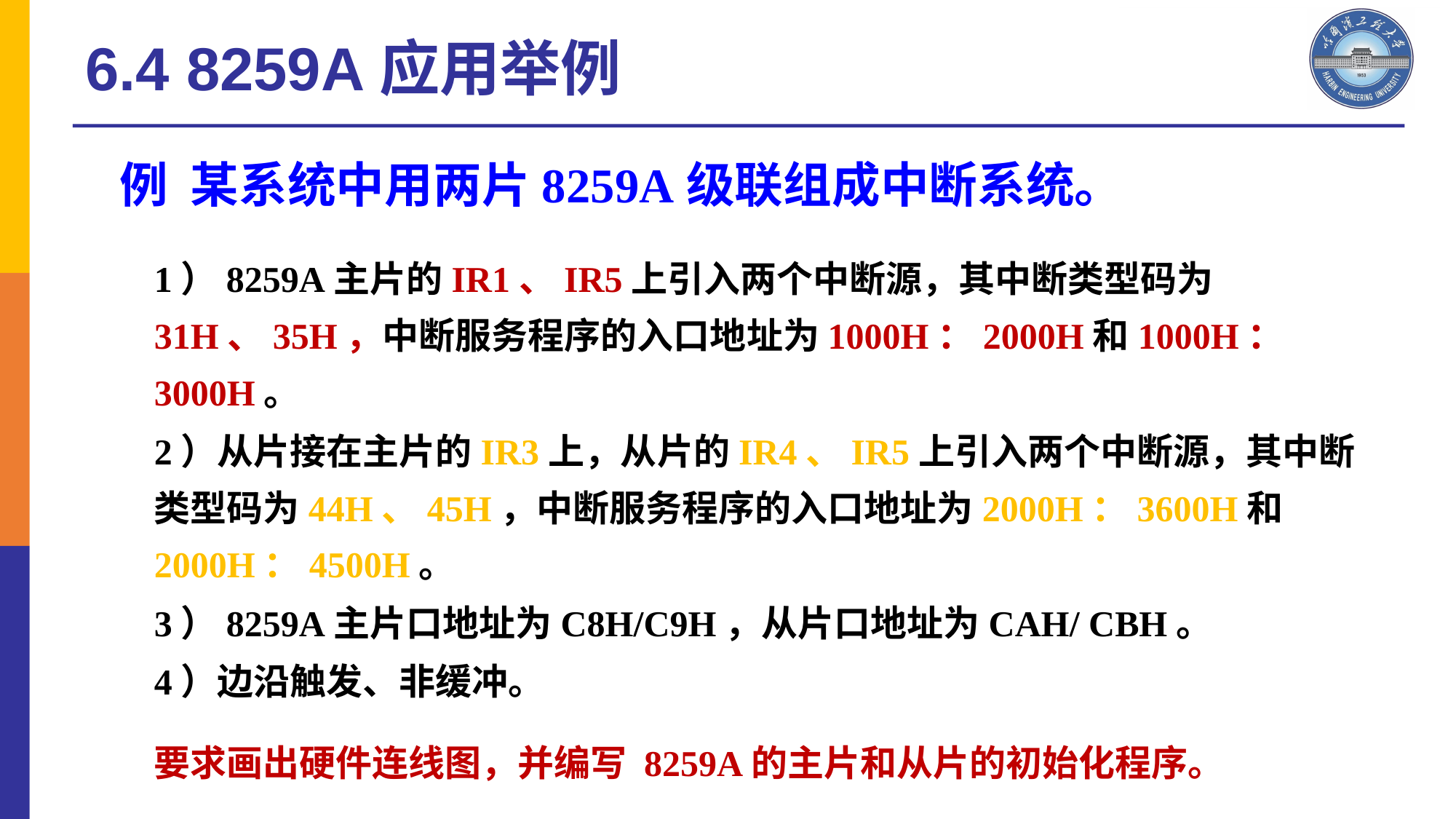

# 6.4 8259A应用举例
例  某系统中用两片8259A级联组成中断系统。
1）8259A主片的IR1、IR5上引入两个中断源，其中断类型码为31H、35H，中断服务程序的入口地址为1000H：2000H和1000H：3000H。
2）从片接在主片的IR3上，从片的IR4、IR5上引入两个中断源，其中断类型码为44H、45H，中断服务程序的入口地址为2000H：3600H和2000H：4500H。
3）8259A主片口地址为C8H/C9H，从片口地址为CAH/ CBH。
4）边沿触发、非缓冲。

要求画出硬件连线图，并编写 8259A的主片和从片的初始化程序。